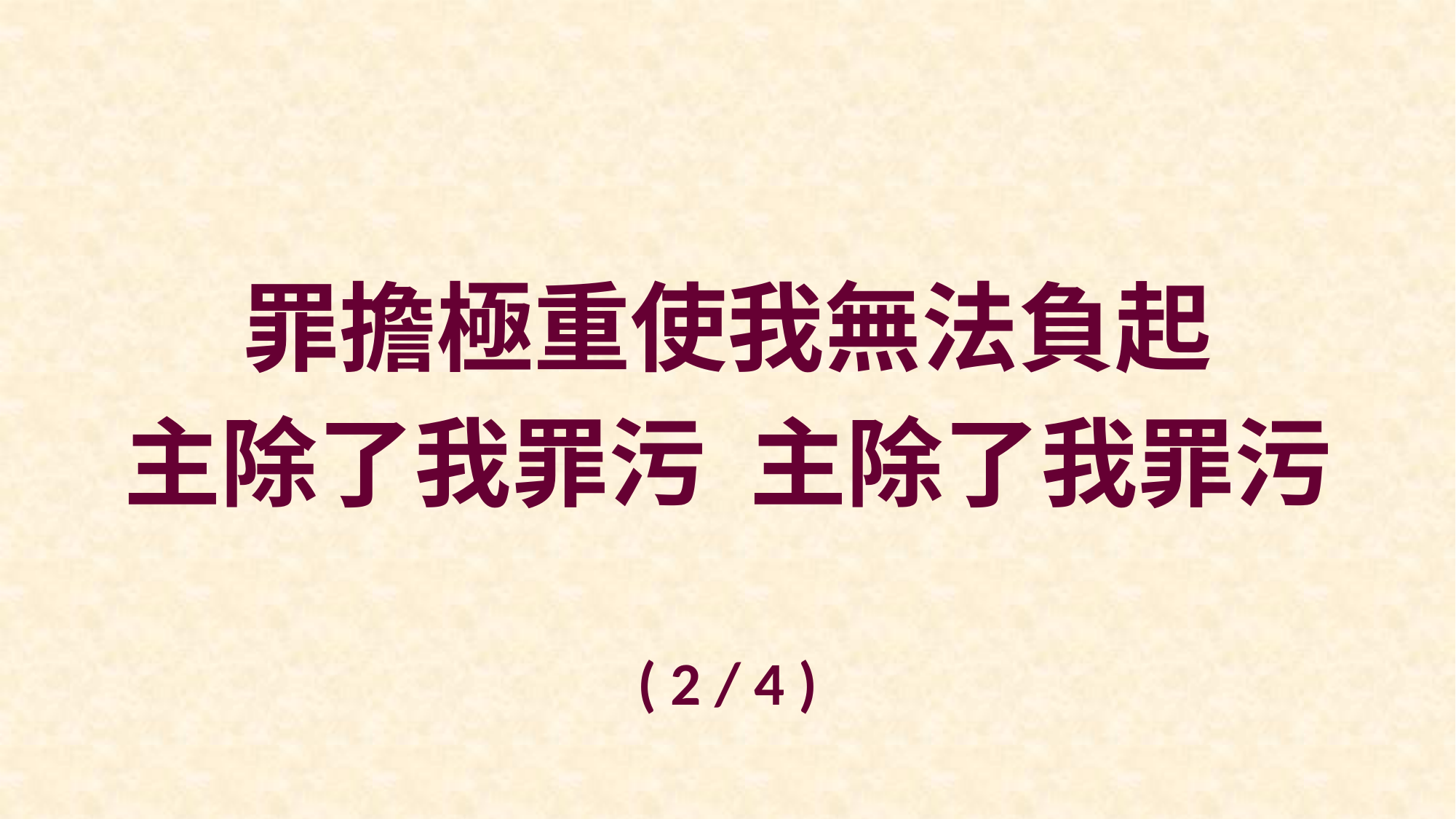

罪擔極重使我無法負起
主除了我罪污  主除了我罪污
( 2 / 4 )